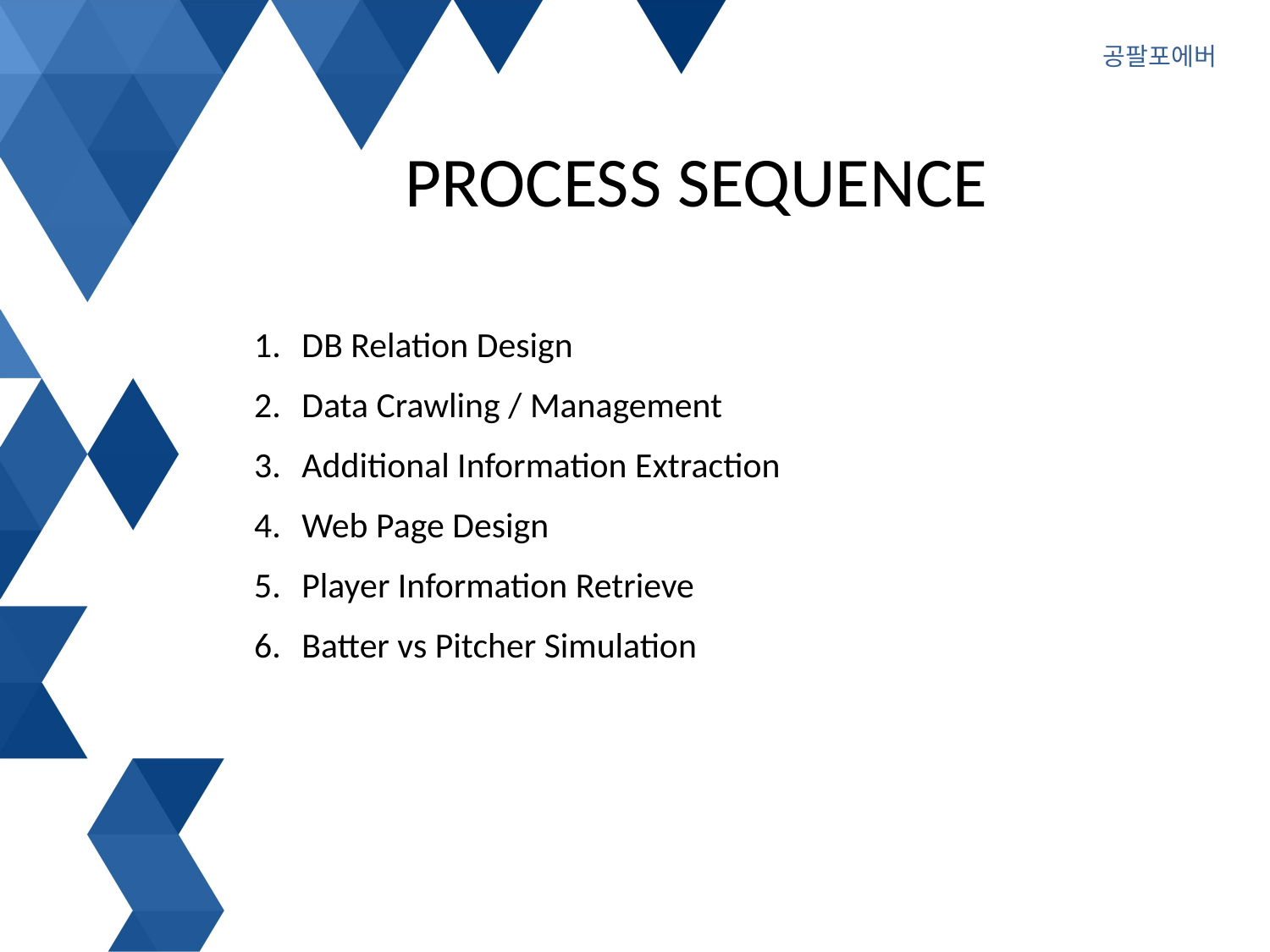

공팔포에버
# Process Sequence
DB Relation Design
Data Crawling / Management
Additional Information Extraction
Web Page Design
Player Information Retrieve
Batter vs Pitcher Simulation